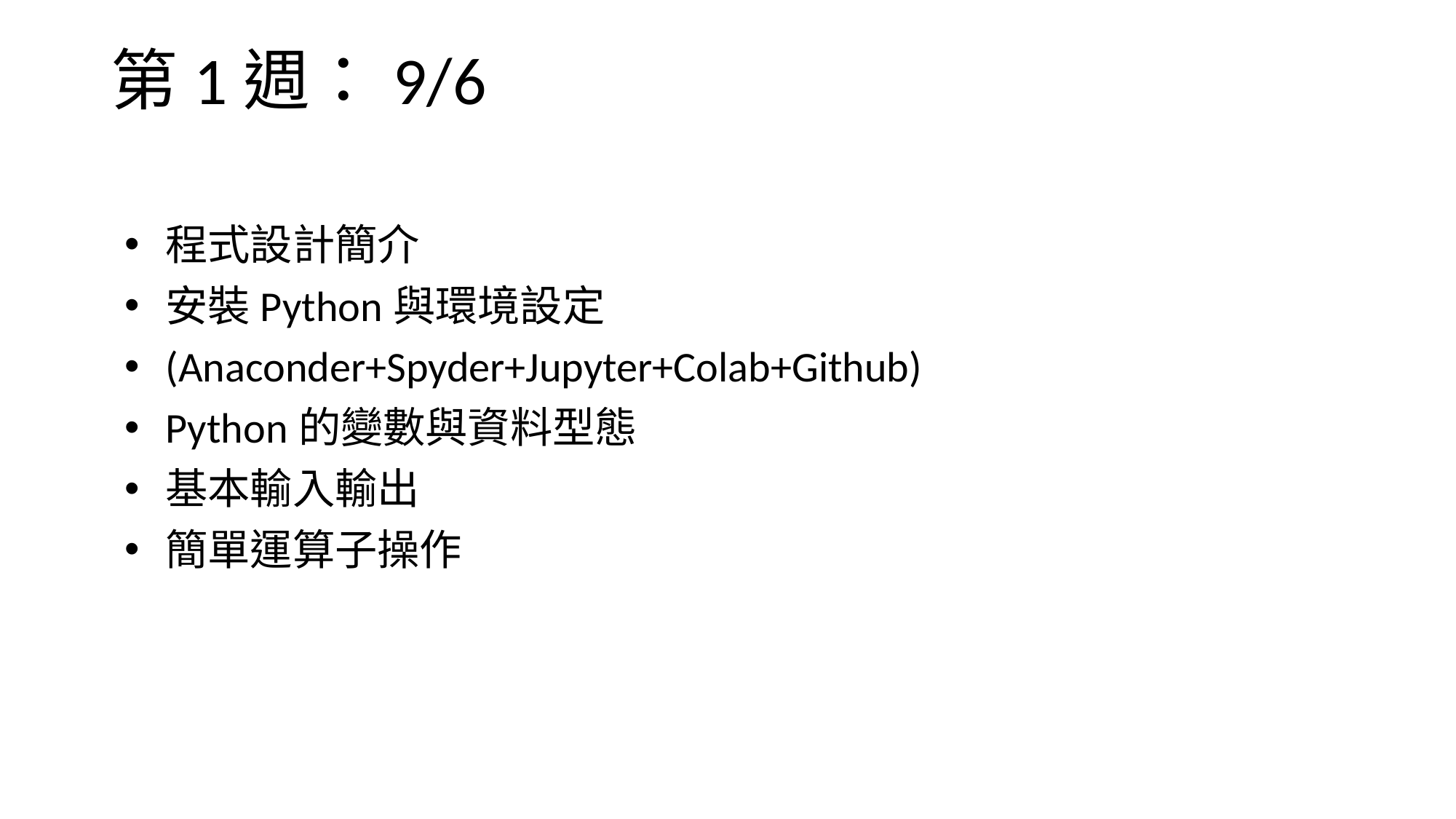

# 第1週：9/6
程式設計簡介
安裝Python與環境設定
(Anaconder+Spyder+Jupyter+Colab+Github)
Python的變數與資料型態
基本輸入輸出
簡單運算子操作